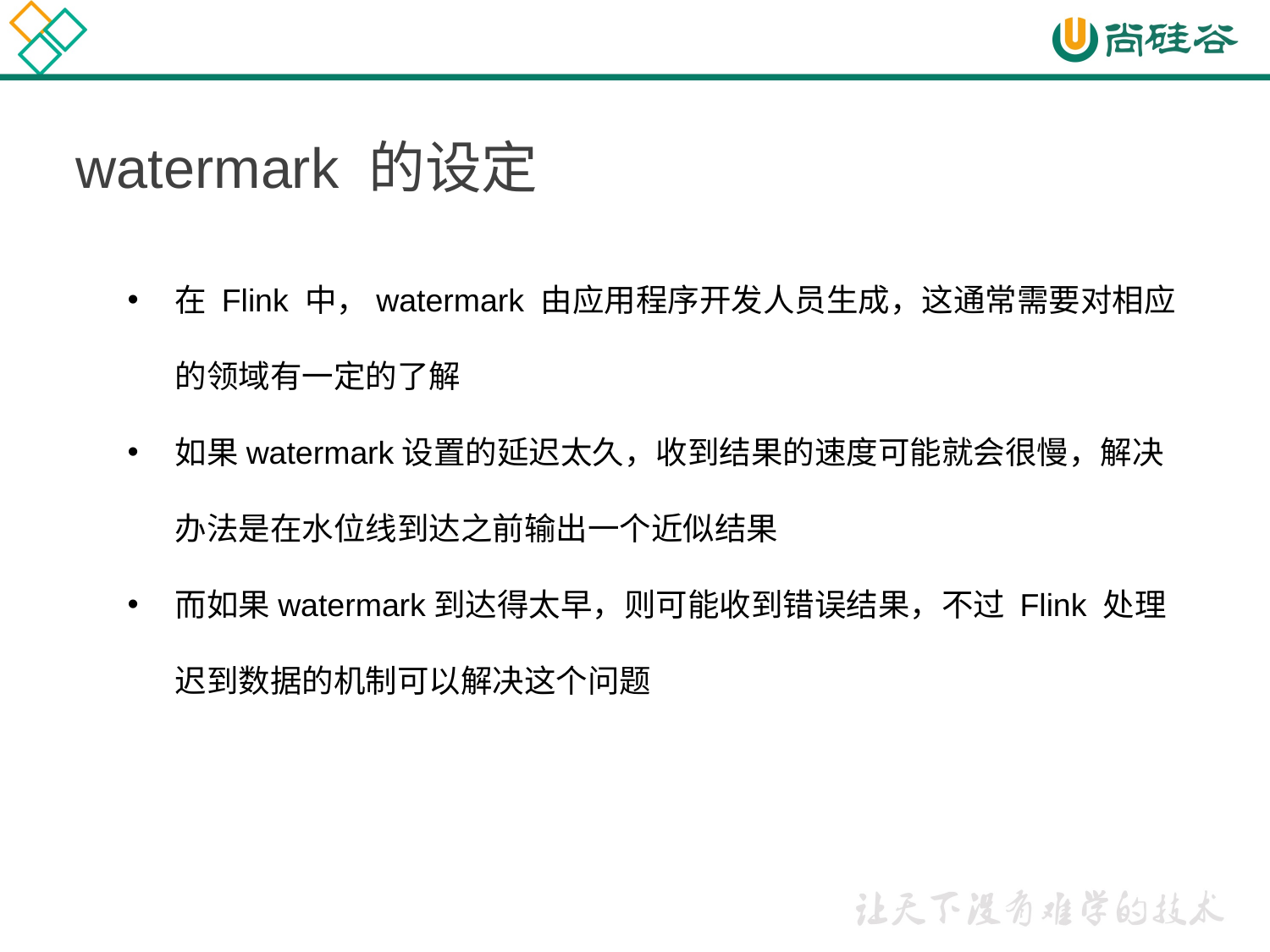

watermark 的设定
在 Flink 中，watermark 由应用程序开发人员生成，这通常需要对相应的领域有一定的了解
如果watermark设置的延迟太久，收到结果的速度可能就会很慢，解决办法是在水位线到达之前输出一个近似结果
而如果watermark到达得太早，则可能收到错误结果，不过 Flink 处理迟到数据的机制可以解决这个问题